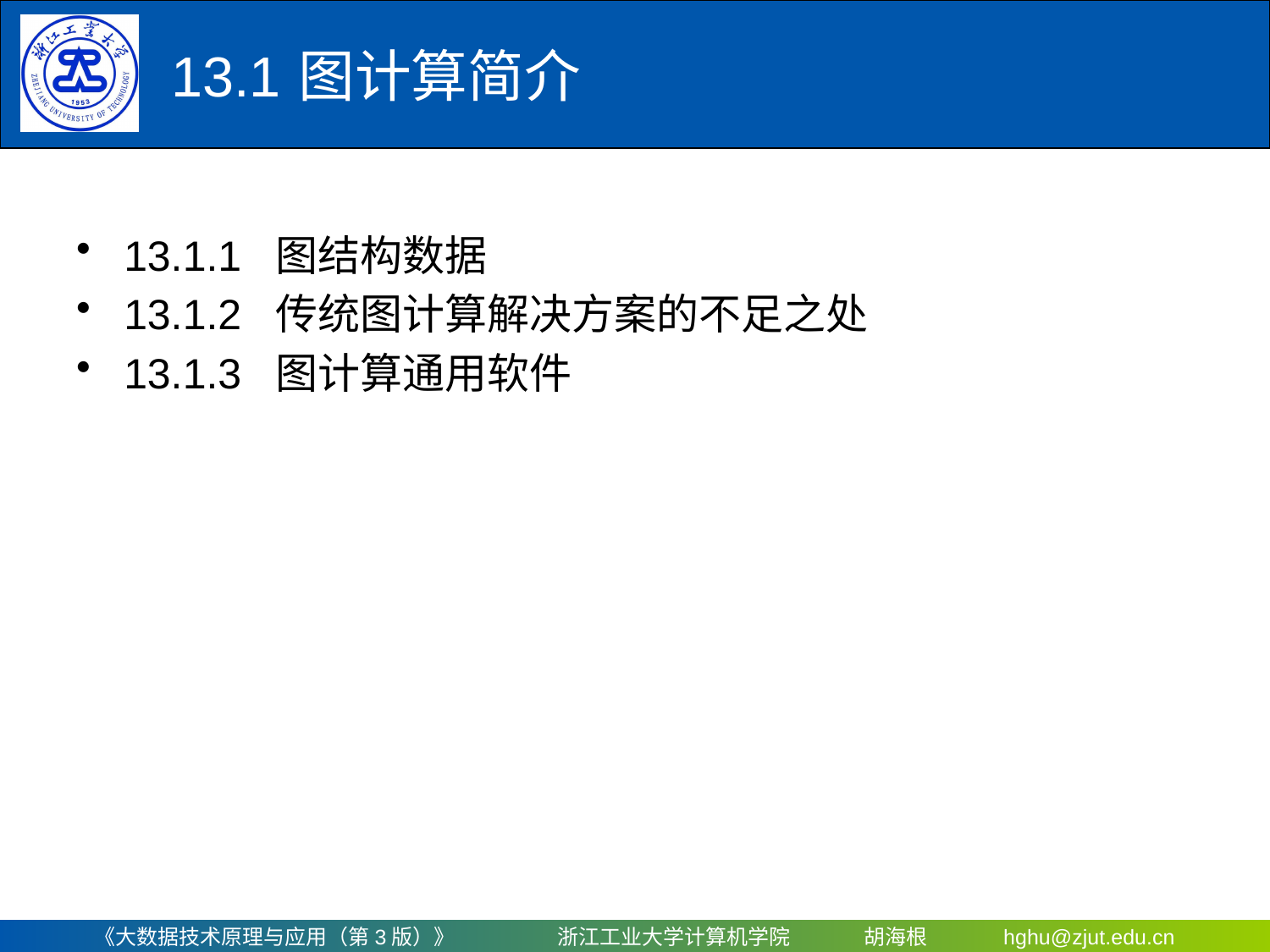

# 13.1	图计算简介
13.1.1  图结构数据
13.1.2  传统图计算解决方案的不足之处
13.1.3  图计算通用软件